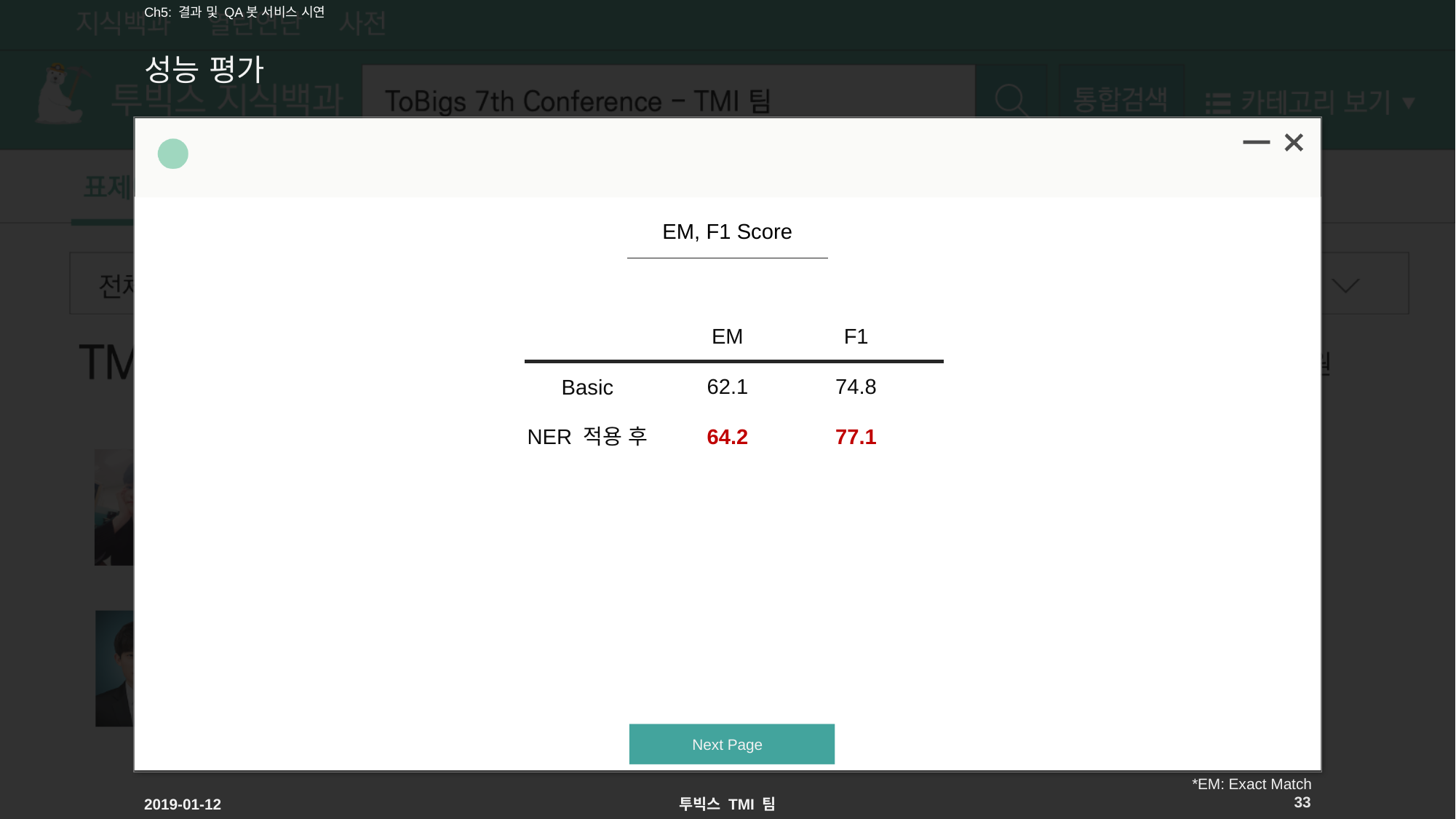

Ch5: 결과 및 QA봇 서비스 시연
# 성능 평가
EM, F1 Score
EM
F1
62.1
62.1
62.1
74.8
Basic
NER 적용 후
64.2
77.1
*EM: Exact Match
33